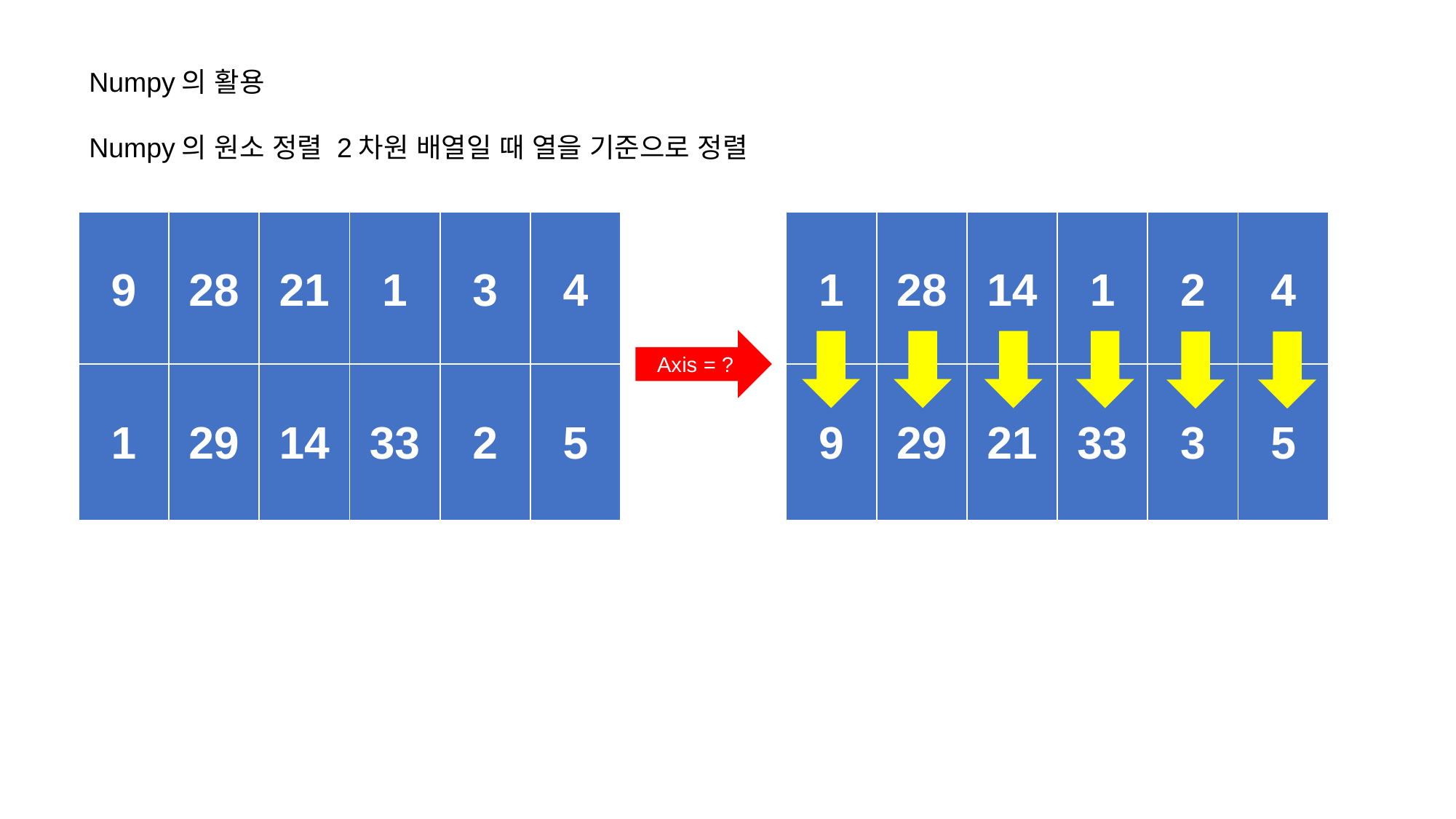

Numpy의 활용

Numpy의 원소 정렬 2차원 배열일 때 열을 기준으로 정렬

인덱싱 기법으로 내림차순으로 정렬가능

| 9 | 28 | 21 | 1 | 3 | 4 |
| --- | --- | --- | --- | --- | --- |
| 1 | 28 | 14 | 1 | 2 | 4 |
| --- | --- | --- | --- | --- | --- |
Axis = ?

| 1 | 29 | 14 | 33 | 2 | 5 |
| --- | --- | --- | --- | --- | --- |
| 9 | 29 | 21 | 33 | 3 | 5 |
| --- | --- | --- | --- | --- | --- |